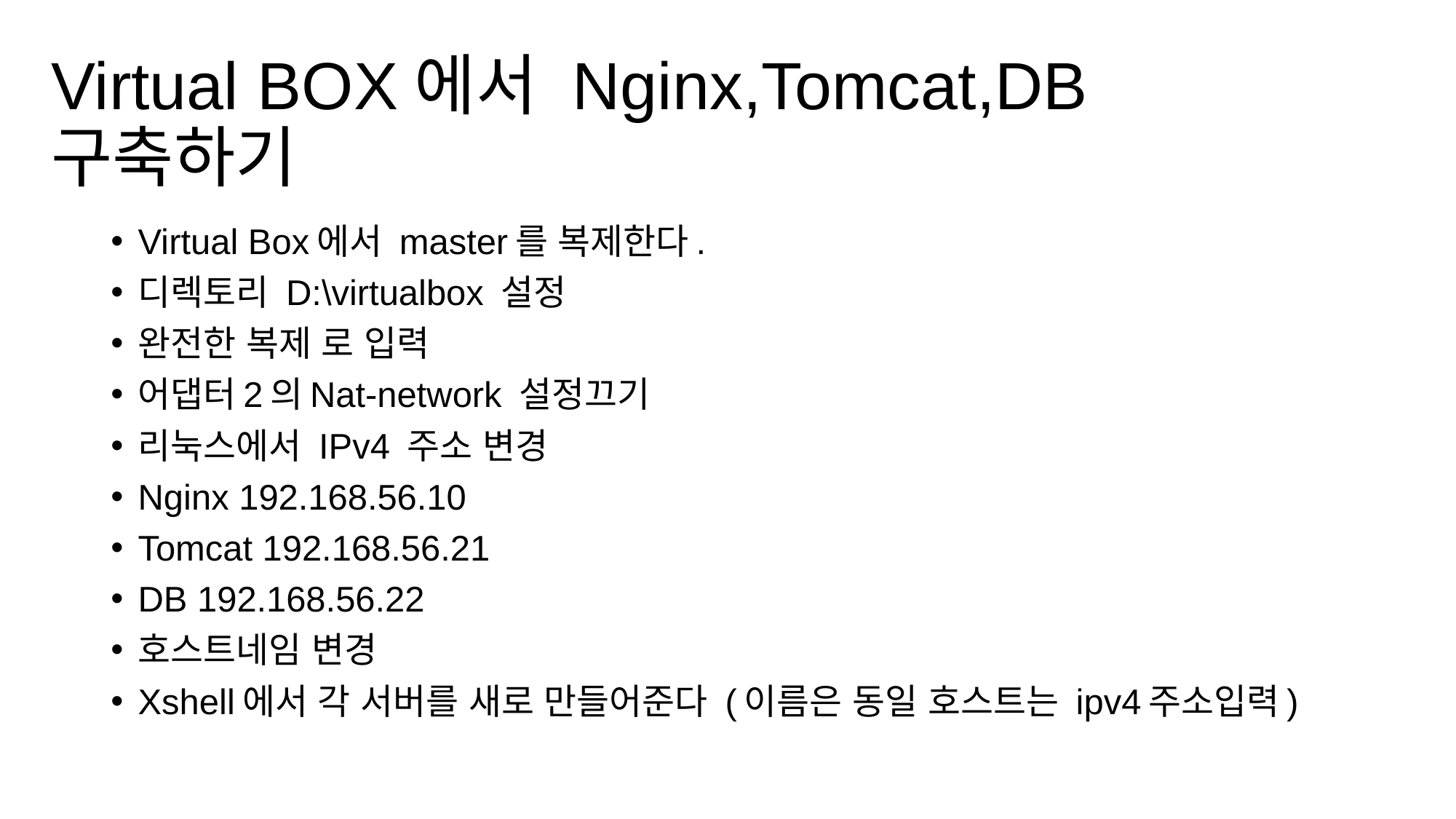

# Virtual BOX에서 Nginx,Tomcat,DB 구축하기
Virtual Box에서 master를 복제한다.
디렉토리 D:\virtualbox 설정
완전한 복제 로 입력
어댑터2의Nat-network 설정끄기
리눅스에서 IPv4 주소 변경
Nginx 192.168.56.10
Tomcat 192.168.56.21
DB 192.168.56.22
호스트네임 변경
Xshell에서 각 서버를 새로 만들어준다 (이름은 동일 호스트는 ipv4주소입력)